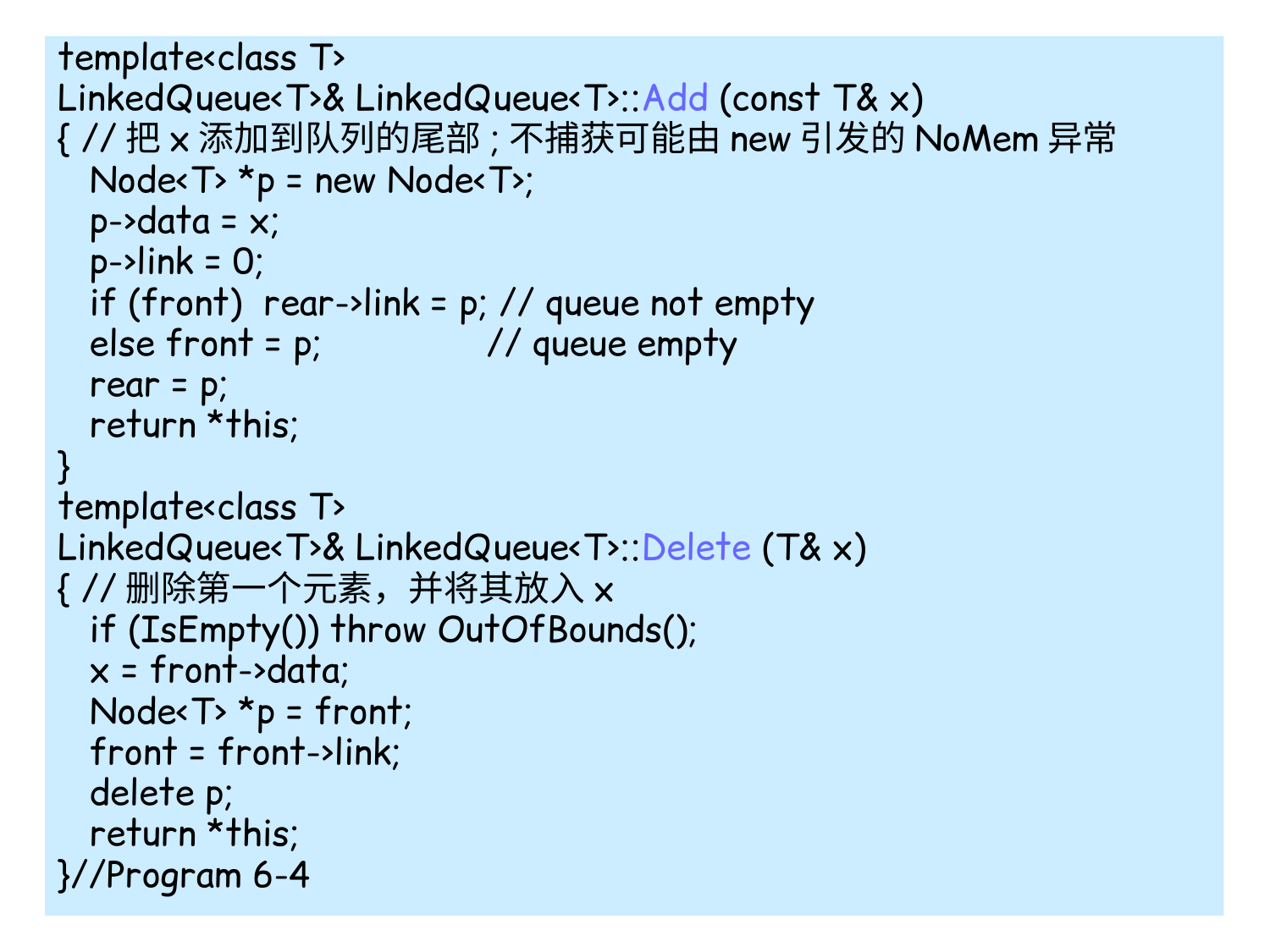

template<class T>
LinkedQueue<T>& LinkedQueue<T>::Add (const T& x)
{ //把x添加到队列的尾部;不捕获可能由new引发的NoMem异常
   Node<T> *p = new Node<T>;
   p->data = x;
   p->link = 0;
   if (front)  rear->link = p; // queue not empty
   else front = p; 		// queue empty
   rear = p;
   return *this;
}
template<class T>
LinkedQueue<T>& LinkedQueue<T>::Delete (T& x)
{ //删除第一个元素，并将其放入x
   if (IsEmpty()) throw OutOfBounds();
   x = front->data;
   Node<T> *p = front;
   front = front->link;
   delete p;
   return *this;
}//Program 6-4
# 6.3 Linked Representation

17